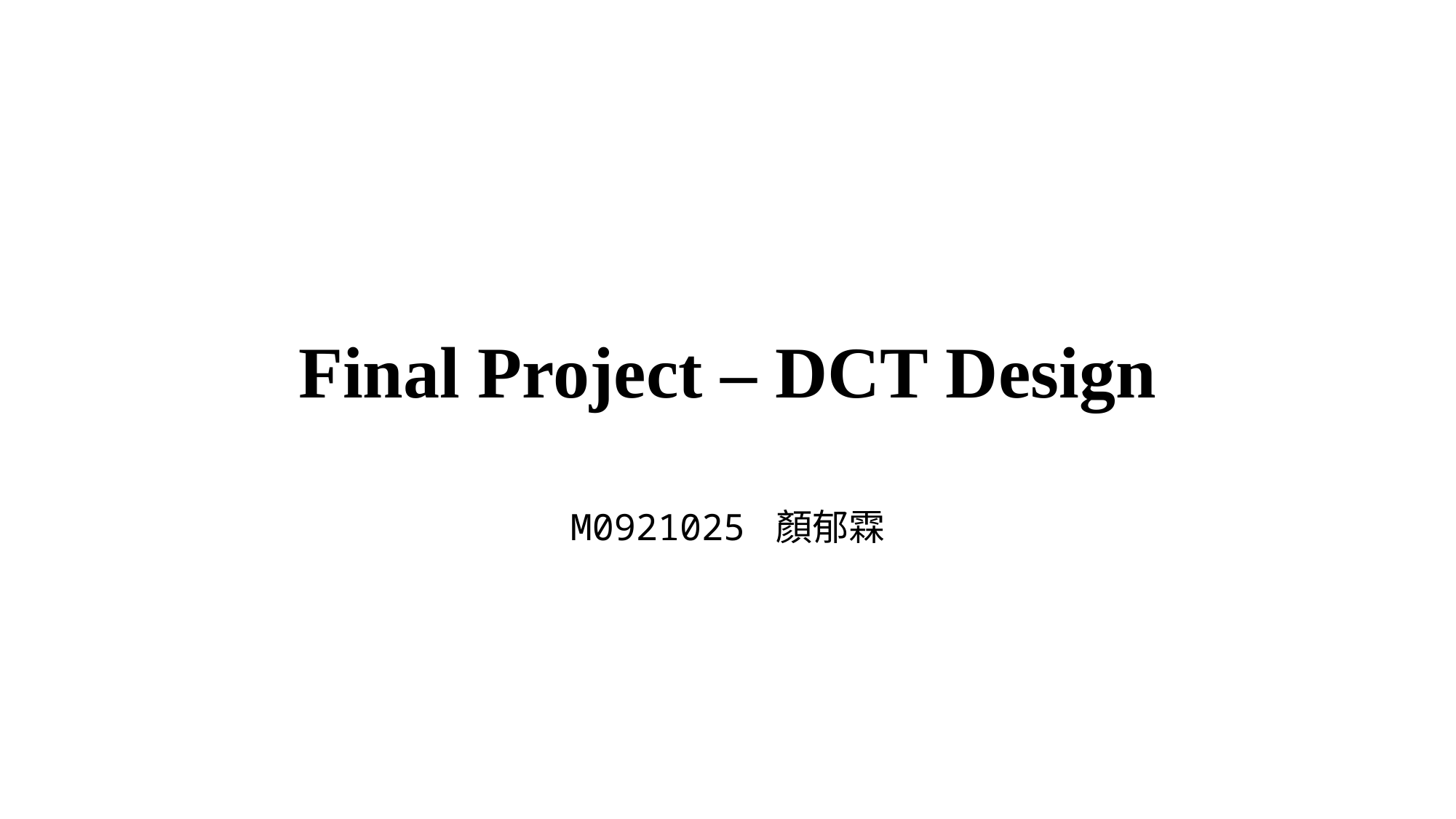

# Final Project – DCT Design
M0921025 顏郁霖